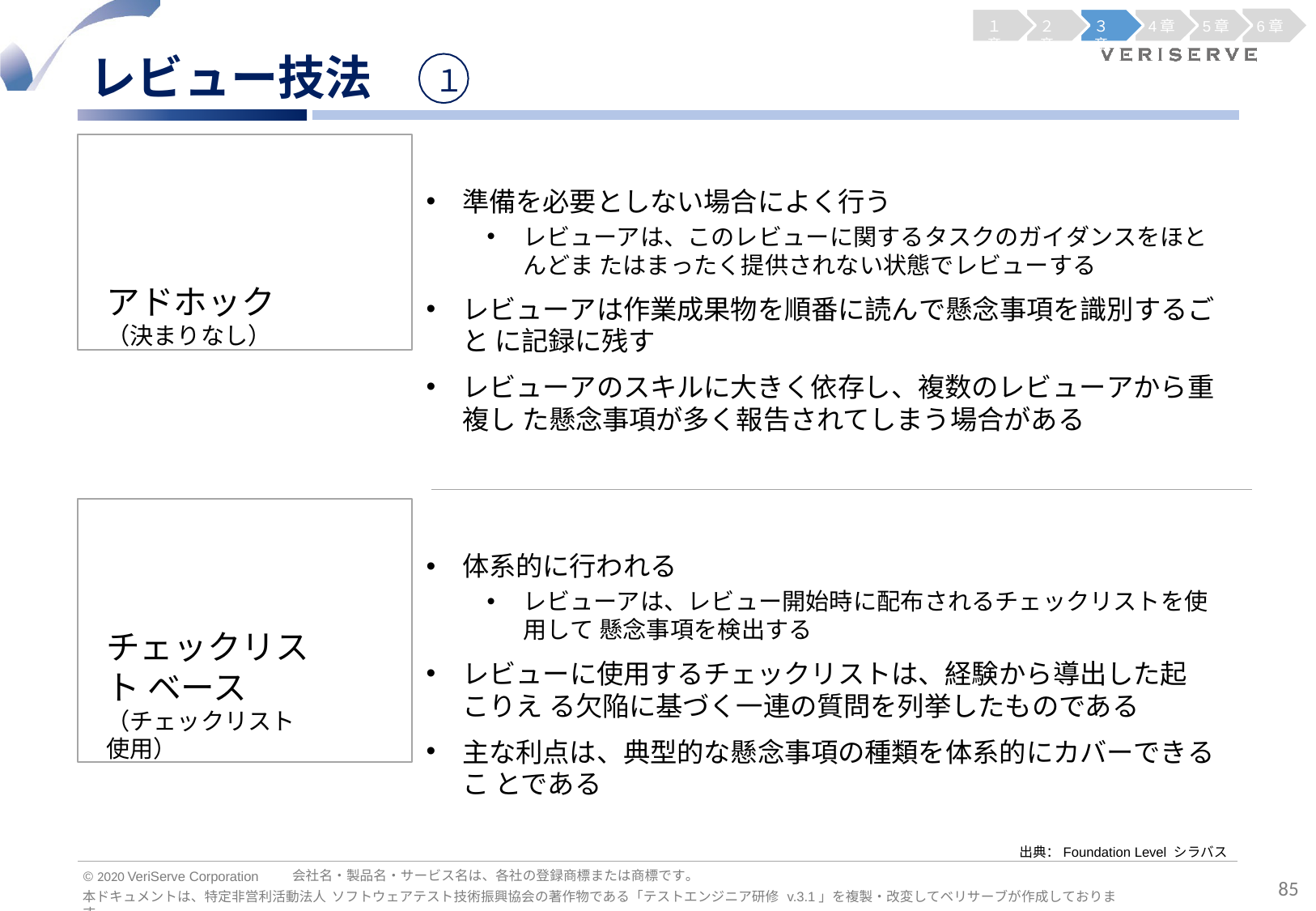

１章
２章
３章
4章
5章
6章
レビュー技法

１

アドホック
（決まりなし）
準備を必要としない場合によく行う
レビューアは、このレビューに関するタスクのガイダンスをほとんどま たはまったく提供されない状態でレビューする
レビューアは作業成果物を順番に読んで懸念事項を識別するごと に記録に残す
レビューアのスキルに大きく依存し、複数のレビューアから重複し た懸念事項が多く報告されてしまう場合がある

チェックリスト ベース
（チェックリスト使用）
体系的に行われる
レビューアは、レビュー開始時に配布されるチェックリストを使用して 懸念事項を検出する
レビューに使用するチェックリストは、経験から導出した起こりえ る欠陥に基づく一連の質問を列挙したものである
主な利点は、典型的な懸念事項の種類を体系的にカバーできるこ とである
出典：Foundation Level シラバス
会社名・製品名・サービス名は、各社の登録商標または商標です。
© 2020 VeriServe Corporation
85
本ドキュメントは、特定非営利活動法人 ソフトウェアテスト技術振興協会の著作物である「テストエンジニア研修 v.3.1」を複製・改変してベリサーブが作成しております。